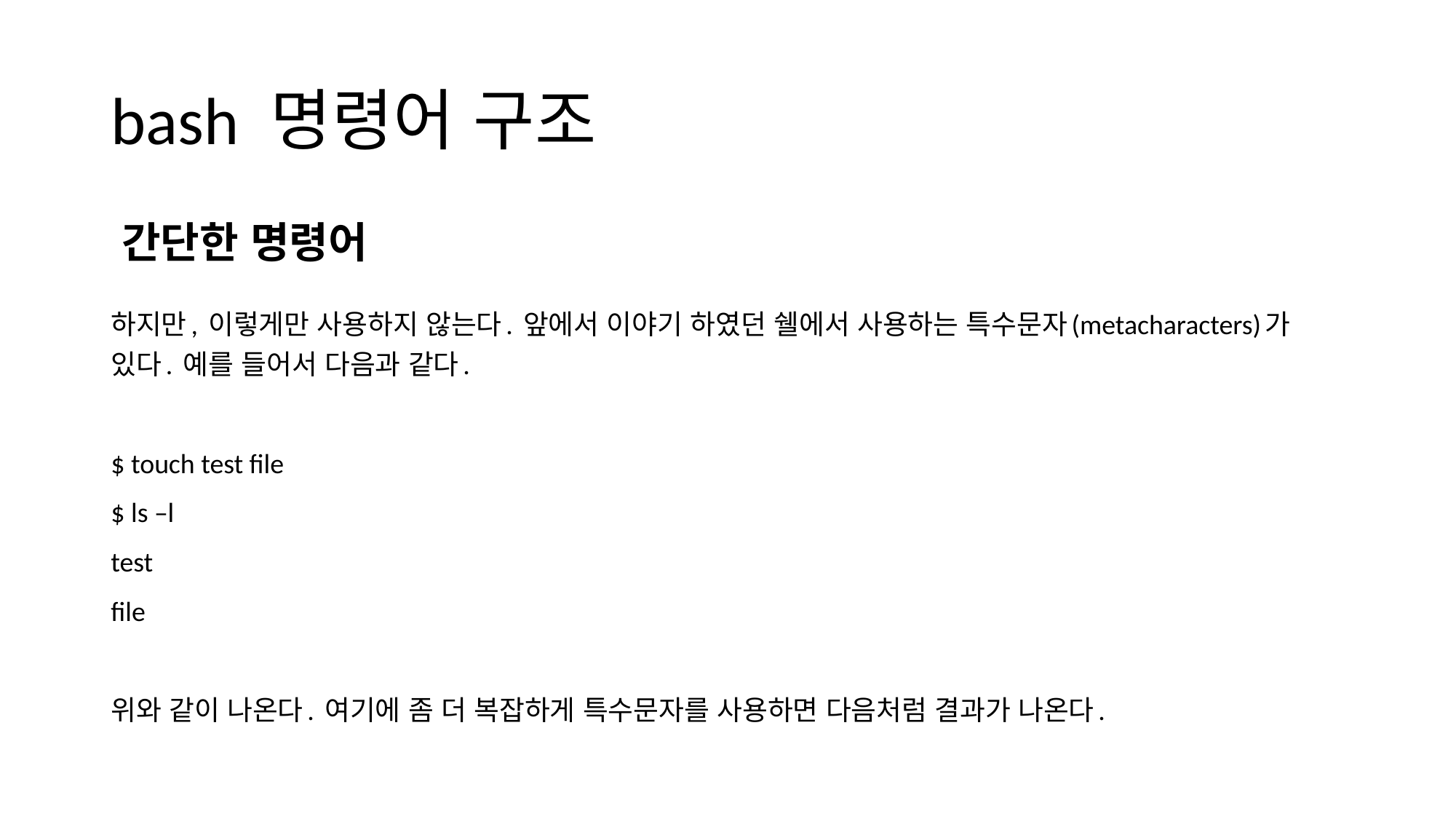

# bash 명령어 구조
간단한 명령어
하지만, 이렇게만 사용하지 않는다. 앞에서 이야기 하였던 쉘에서 사용하는 특수문자(metacharacters)가 있다. 예를 들어서 다음과 같다.

$ touch test file
$ ls –l
test
file

위와 같이 나온다. 여기에 좀 더 복잡하게 특수문자를 사용하면 다음처럼 결과가 나온다.